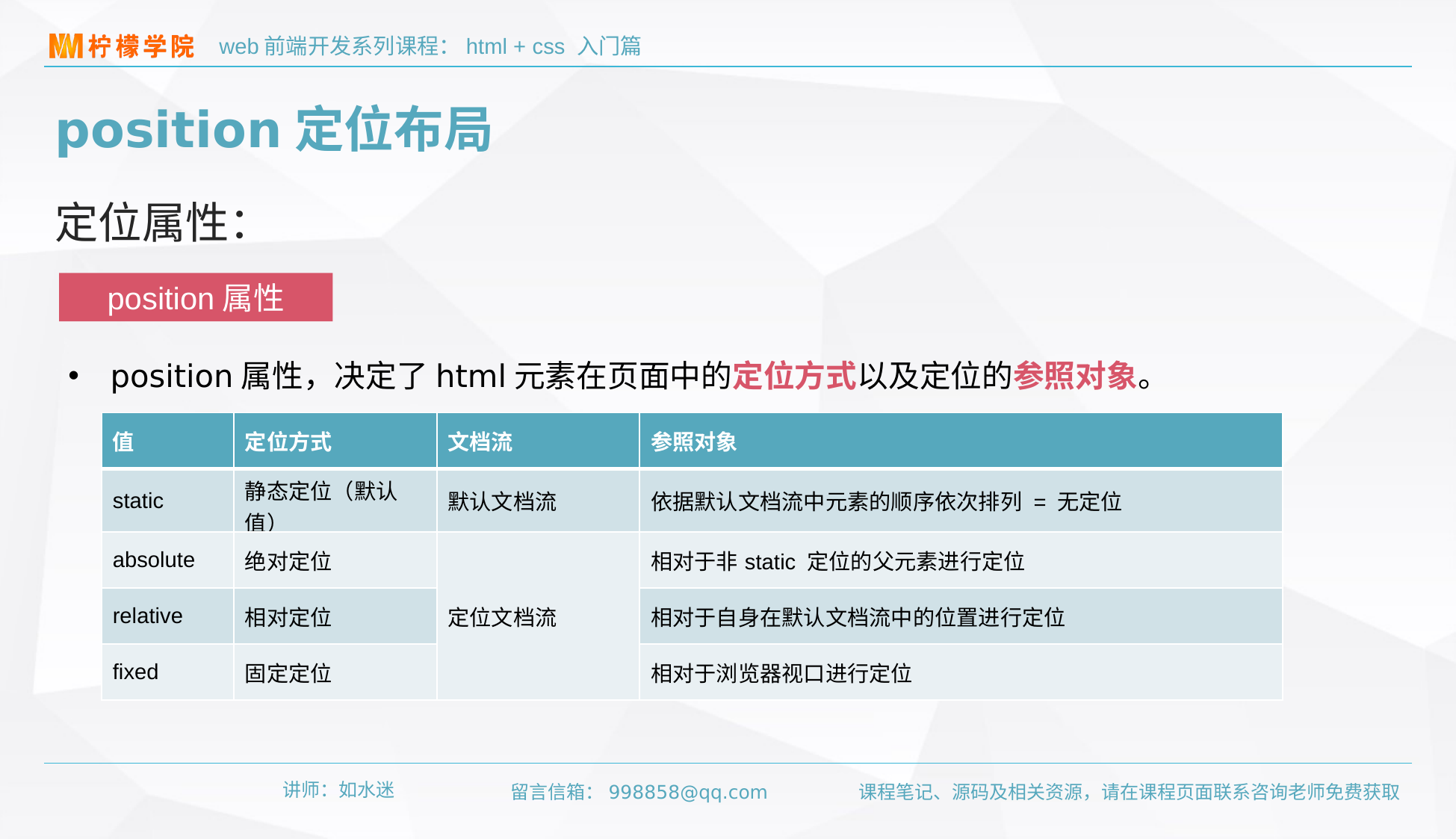

position定位布局
定位属性：
position属性
position属性，决定了html元素在页面中的定位方式以及定位的参照对象。
| 值 | 定位方式 | 文档流 | 参照对象 |
| --- | --- | --- | --- |
| static | 静态定位（默认值） | 默认文档流 | 依据默认文档流中元素的顺序依次排列 = 无定位 |
| absolute | 绝对定位 | 定位文档流 | 相对于非static 定位的父元素进行定位 |
| relative | 相对定位 |  | 相对于自身在默认文档流中的位置进行定位 |
| fixed | 固定定位 |  | 相对于浏览器视口进行定位 |